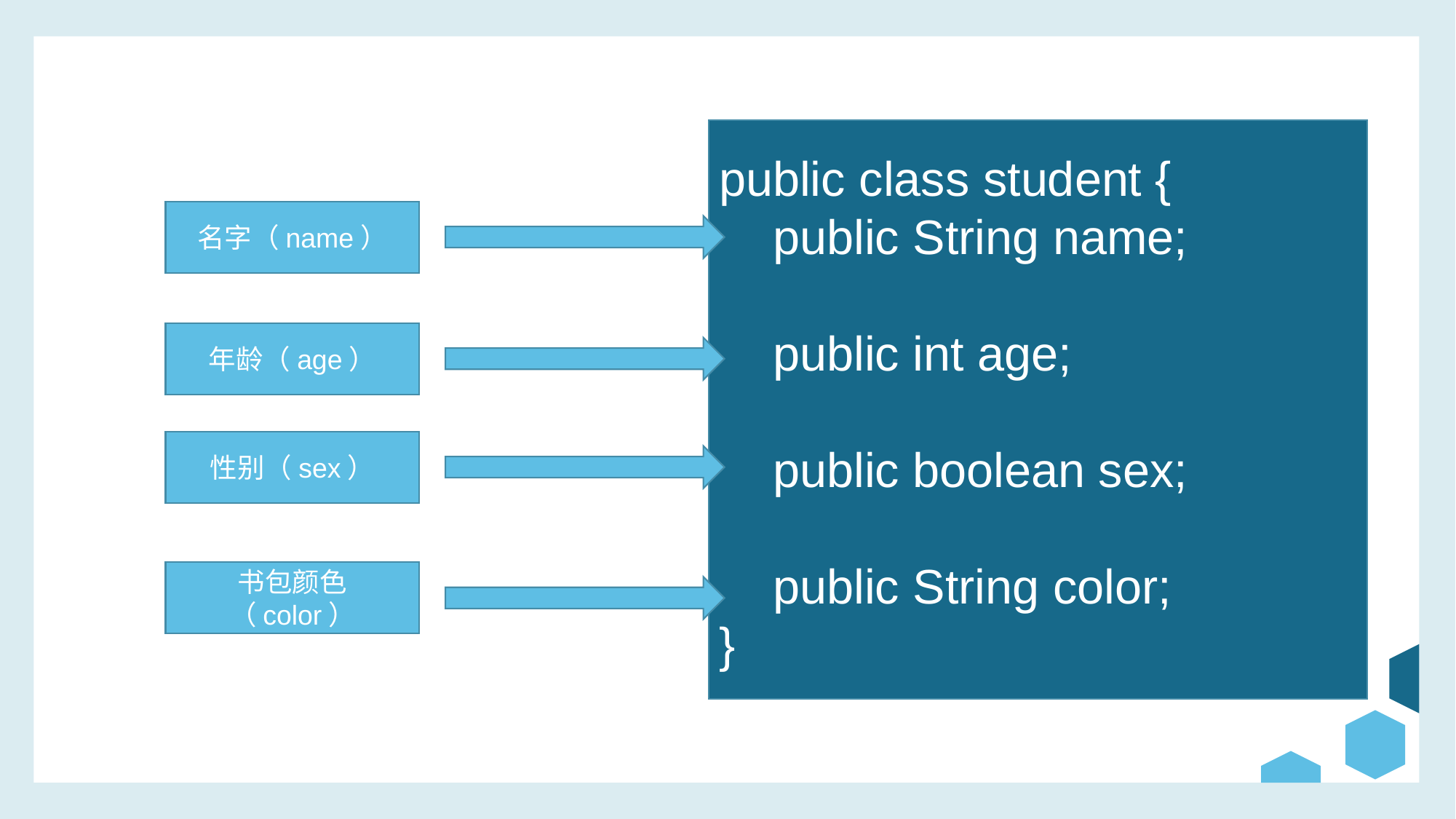

public class student {
    public String name;

    public int age;

    public boolean sex;

    public String color;
}
名字（name）

年龄（age）

性别（sex）

书包颜色（color）